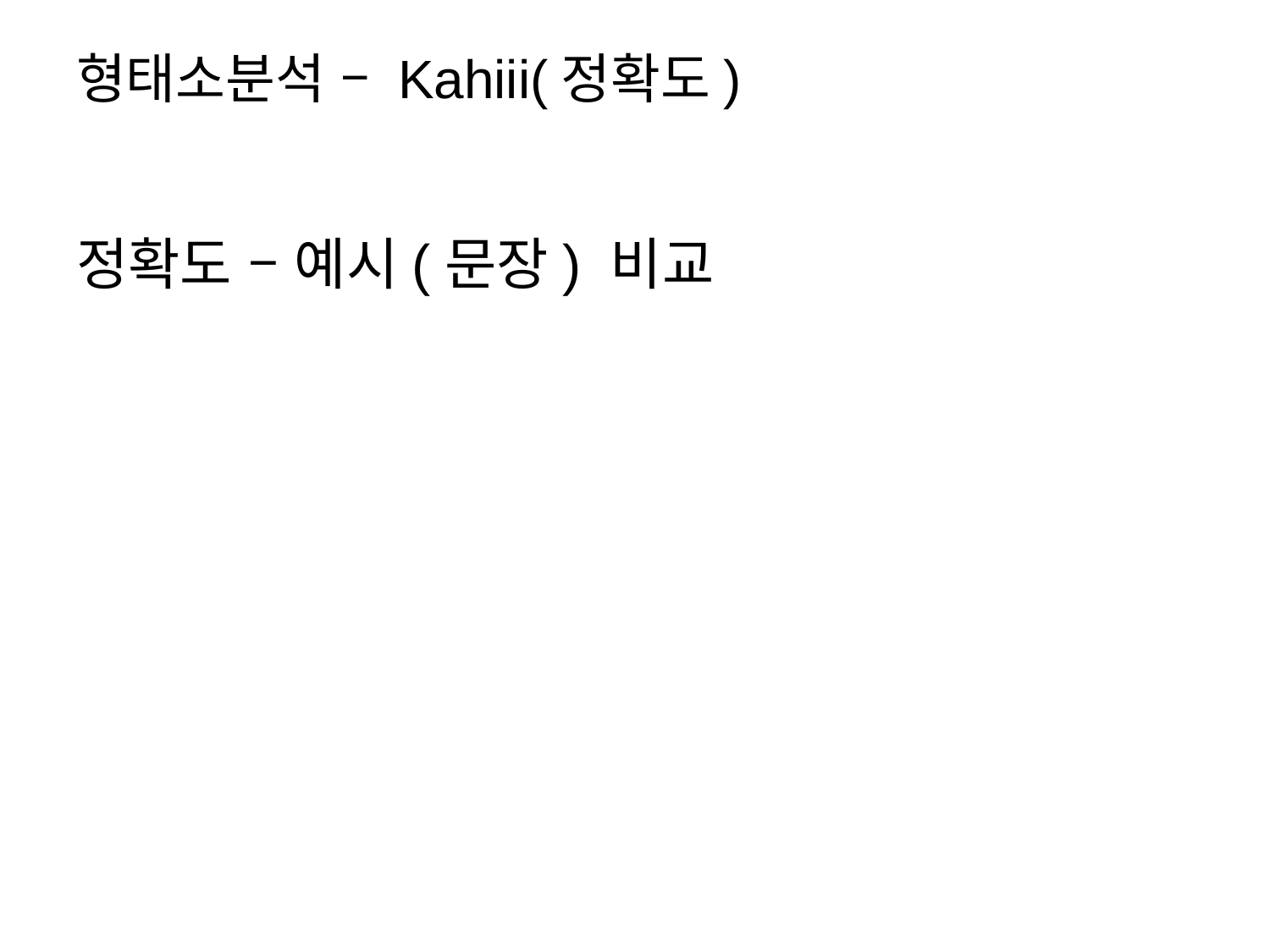

# 형태소분석 – Kahiii(정확도)
정확도 – 예시(문장) 비교